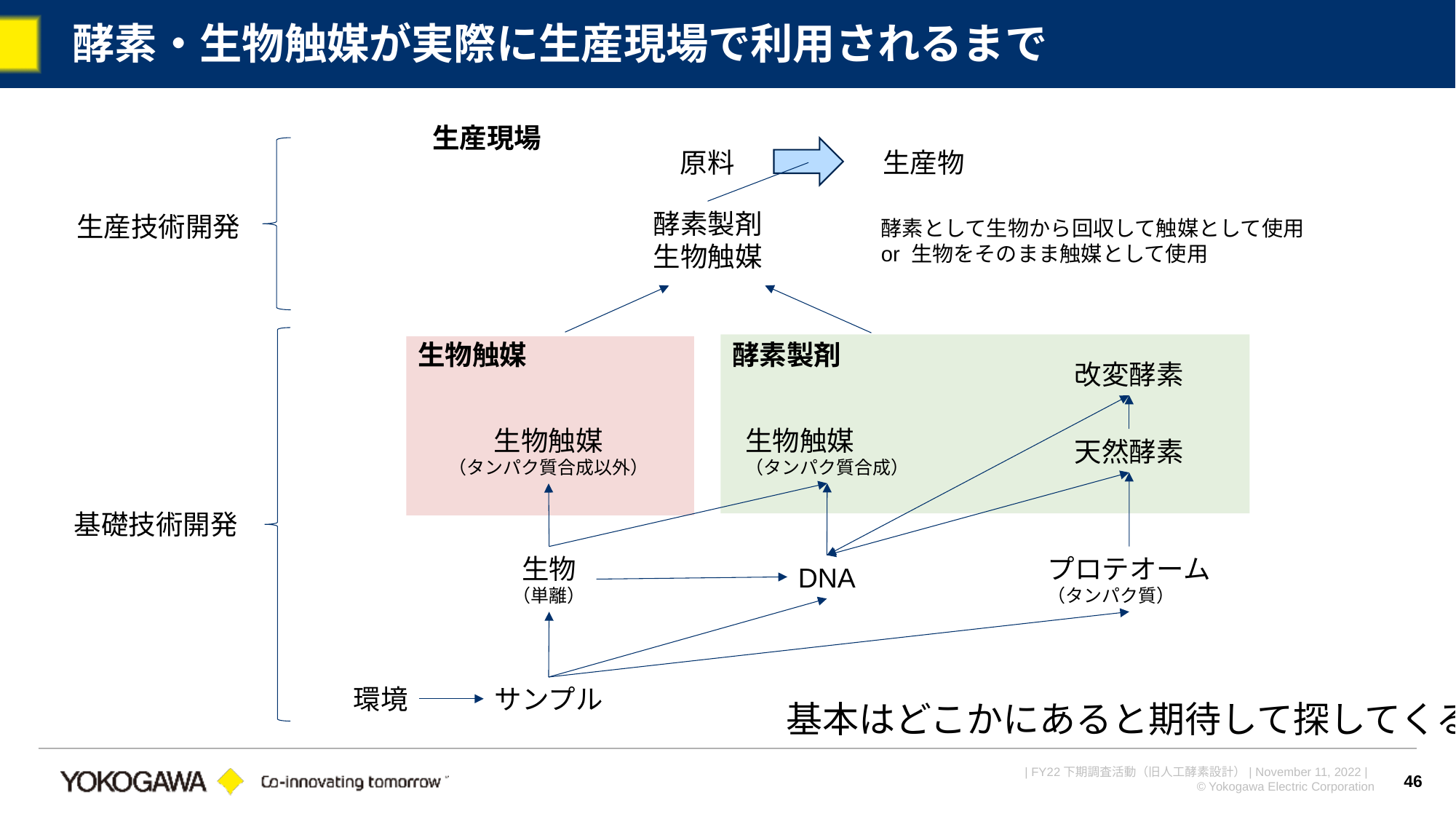

# 酵素・生物触媒が実際に生産現場で利用されるまで
生産現場

原料
生産物
酵素製剤
生物触媒
生産技術開発
酵素として生物から回収して触媒として使用
or 生物をそのまま触媒として使用

酵素製剤
生物触媒

改変酵素
生物触媒
（タンパク質合成）
生物触媒
（タンパク質合成以外）
天然酵素
基礎技術開発
生物
（単離）
プロテオーム
（タンパク質）
DNA
環境
サンプル
基本はどこかにあると期待して探してくる
46